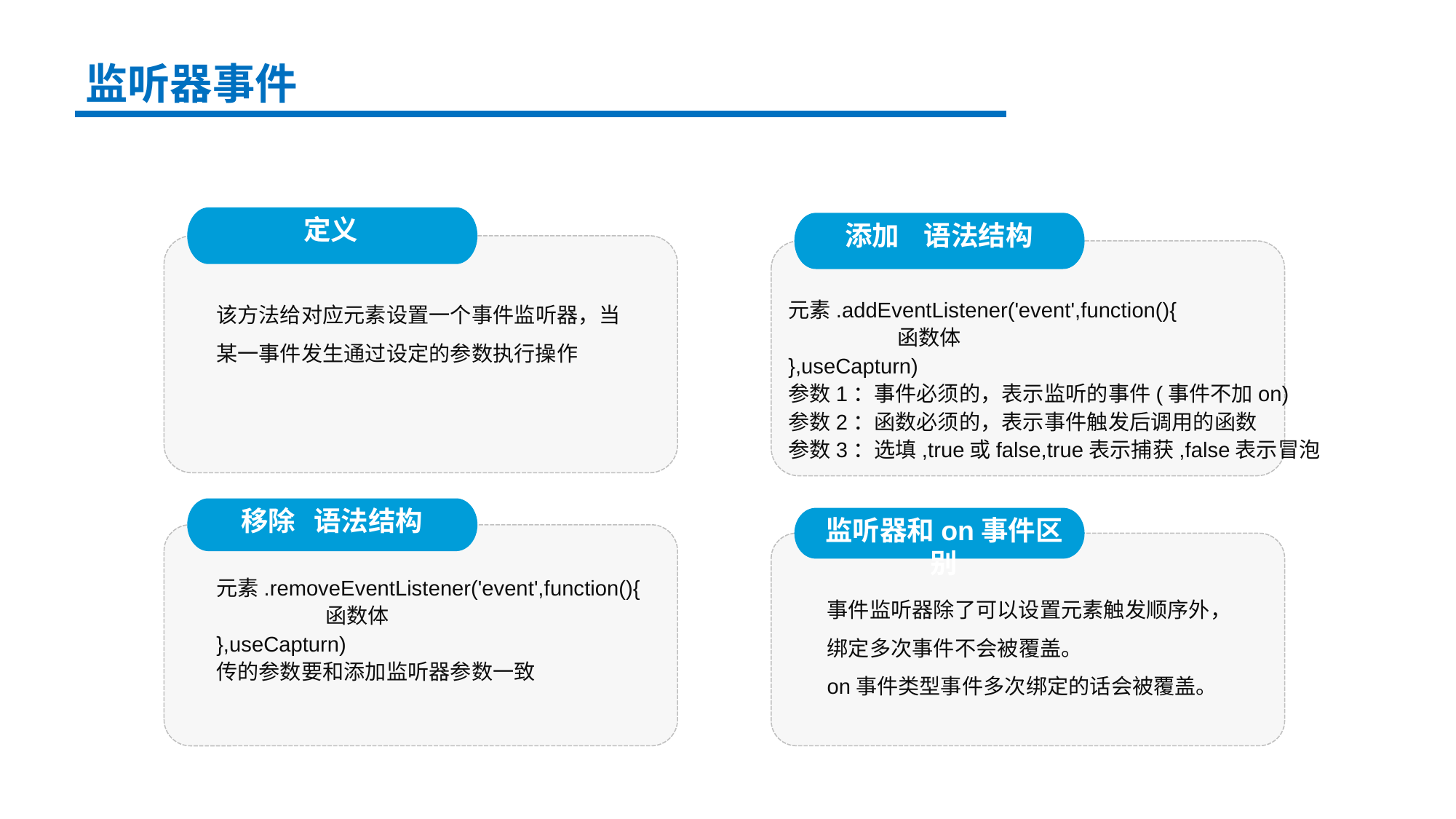

监听器事件
定义

该方法给对应元素设置一个事件监听器，当某一事件发生通过设定的参数执行操作
添加    语法结构

元素.addEventListener('event',function(){
	函数体
},useCapturn)
参数1：事件必须的，表示监听的事件(事件不加on)
参数2：函数必须的，表示事件触发后调用的函数
参数3：选填,true或false,true表示捕获,false表示冒泡

移除   语法结构
元素.removeEventListener('event',function(){
	函数体
},useCapturn)
传的参数要和添加监听器参数一致

监听器和on事件区别
事件监听器除了可以设置元素触发顺序外，绑定多次事件不会被覆盖。
on事件类型事件多次绑定的话会被覆盖。